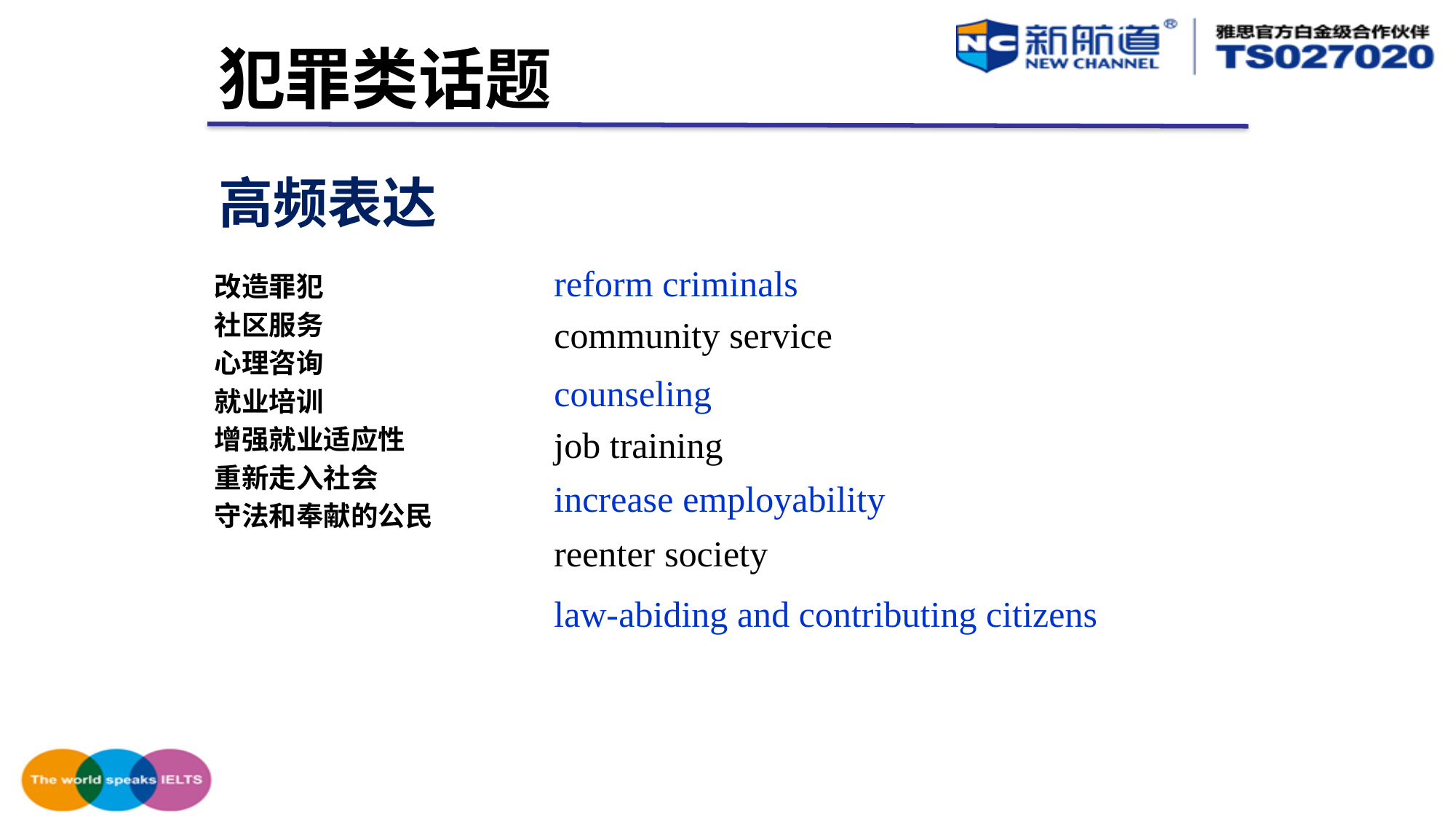

犯罪类话题
高频表达
reform criminals
改造罪犯
社区服务
心理咨询
就业培训
增强就业适应性
重新走入社会
守法和奉献的公民

community service
counseling
job training
increase employability
reenter society
law-abiding and contributing citizens